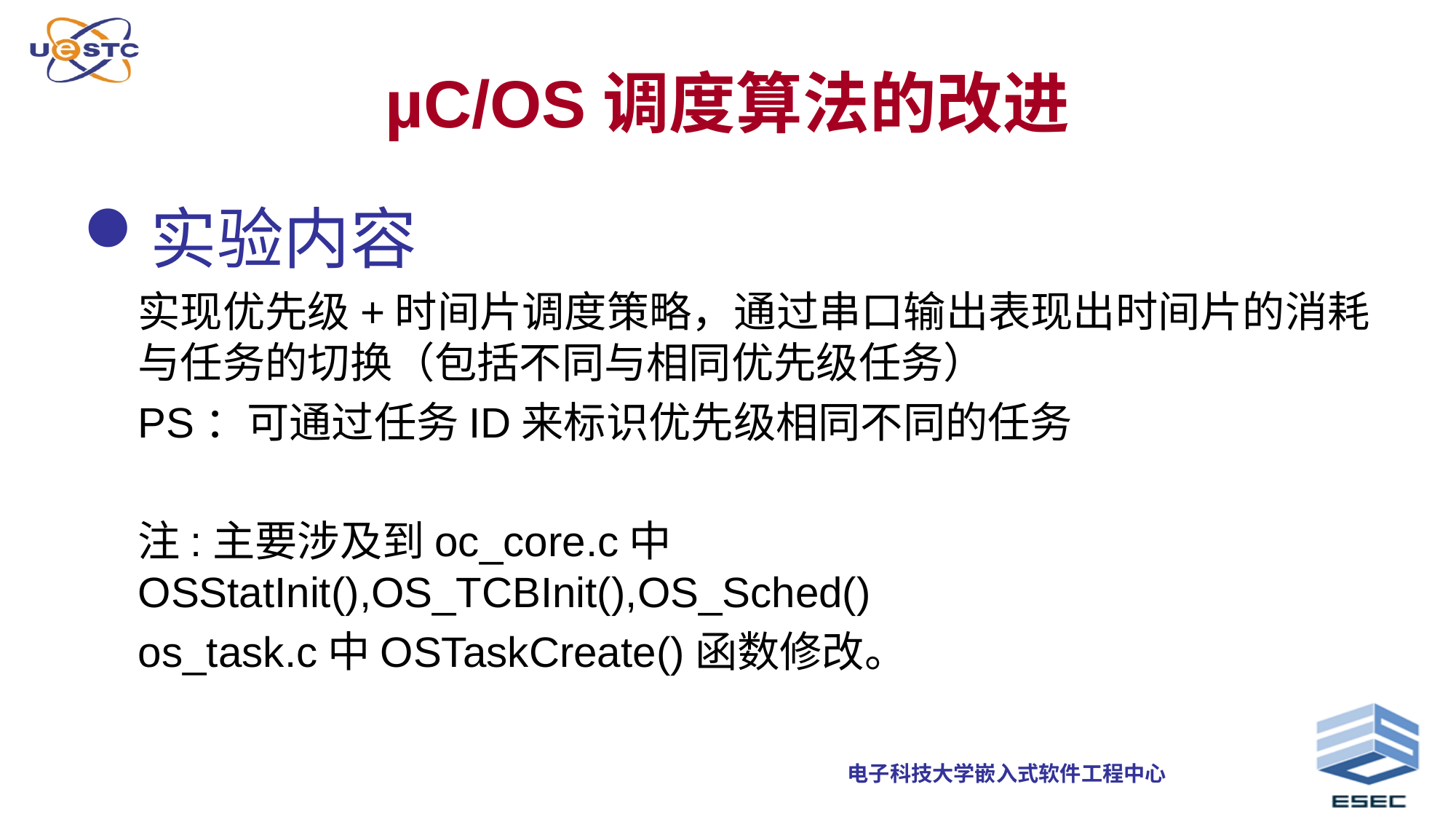

# µC/OS调度算法的改进
实验内容
实现优先级+时间片调度策略，通过串口输出表现出时间片的消耗与任务的切换（包括不同与相同优先级任务）
PS：可通过任务ID来标识优先级相同不同的任务

注:主要涉及到oc_core.c中OSStatInit(),OS_TCBInit(),OS_Sched()
os_task.c中OSTaskCreate()函数修改。